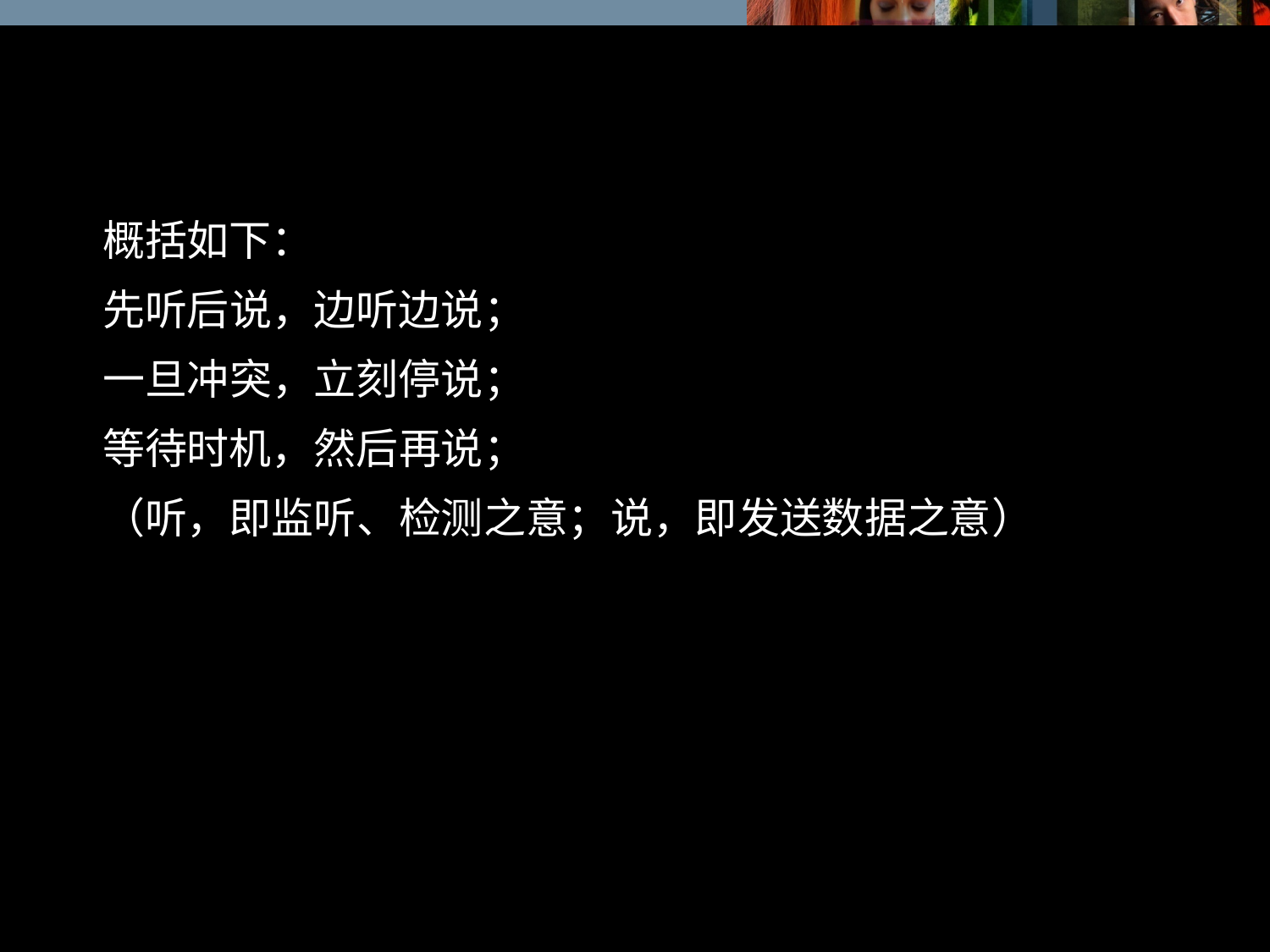

概括如下：
先听后说，边听边说；
一旦冲突，立刻停说；
等待时机，然后再说；
（听，即监听、检测之意；说，即发送数据之意）